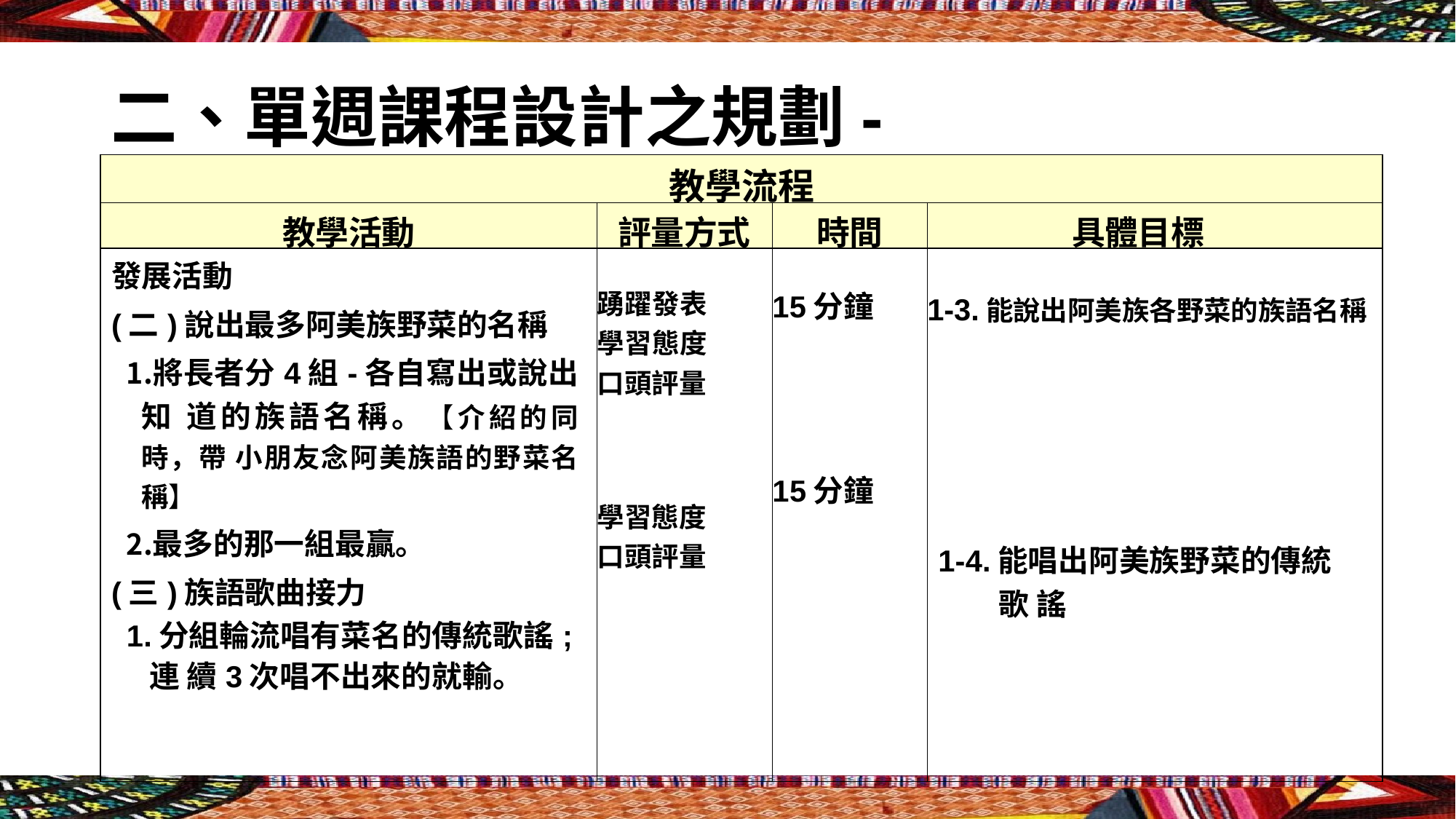

# 二、單週課程設計之規劃-3
| 教學流程 |  |  |  |
| --- | --- | --- | --- |
| 教學活動 | 評量方式 | 時間 | 具體目標 |
| 發展活動 (二)說出最多阿美族野菜的名稱 將長者分4組-各自寫出或說出知 道的族語名稱。【介紹的同時，帶 小朋友念阿美族語的野菜名稱】 最多的那一組最贏。 (三)族語歌曲接力 1.分組輪流唱有菜名的傳統歌謠;連 續3次唱不出來的就輸。 | 踴躍發表 學習態度 口頭評量 學習態度 口頭評量 | 15分鐘 15分鐘 | 1-3.能說出阿美族各野菜的族語名稱 1-4.能唱出阿美族野菜的傳統歌 謠 |